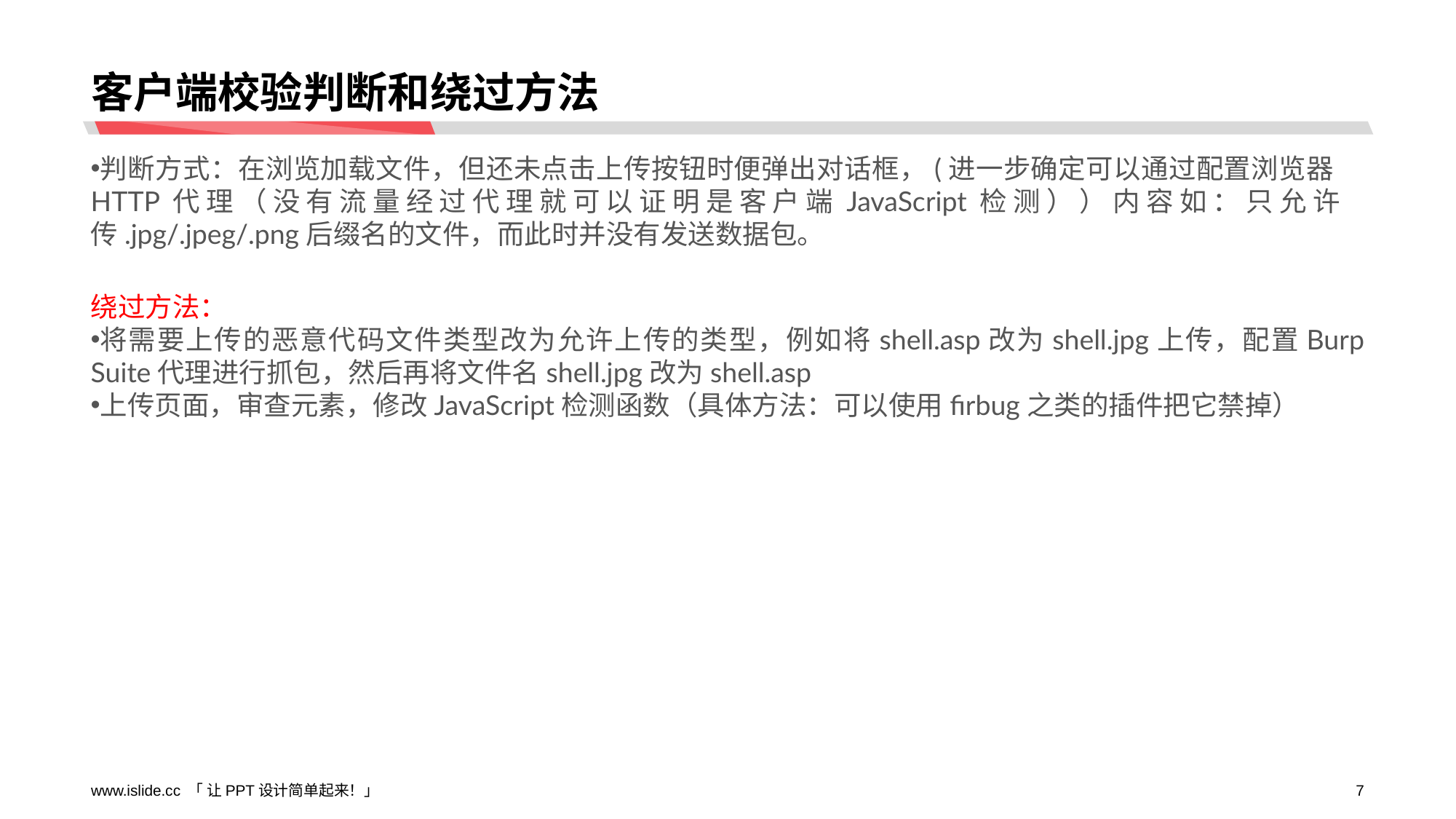

# 客户端校验判断和绕过方法
判断方式：在浏览加载文件，但还未点击上传按钮时便弹出对话框，(进一步确定可以通过配置浏览器HTTP代理（没有流量经过代理就可以证明是客户端JavaScript检测））内容如：只允许传.jpg/.jpeg/.png后缀名的文件，而此时并没有发送数据包。
绕过方法：
将需要上传的恶意代码文件类型改为允许上传的类型，例如将shell.asp改为shell.jpg上传，配置Burp Suite代理进行抓包，然后再将文件名shell.jpg改为shell.asp
上传页面，审查元素，修改JavaScript检测函数（具体方法：可以使用firbug之类的插件把它禁掉）
www.islide.cc 「 让PPT设计简单起来！」
7